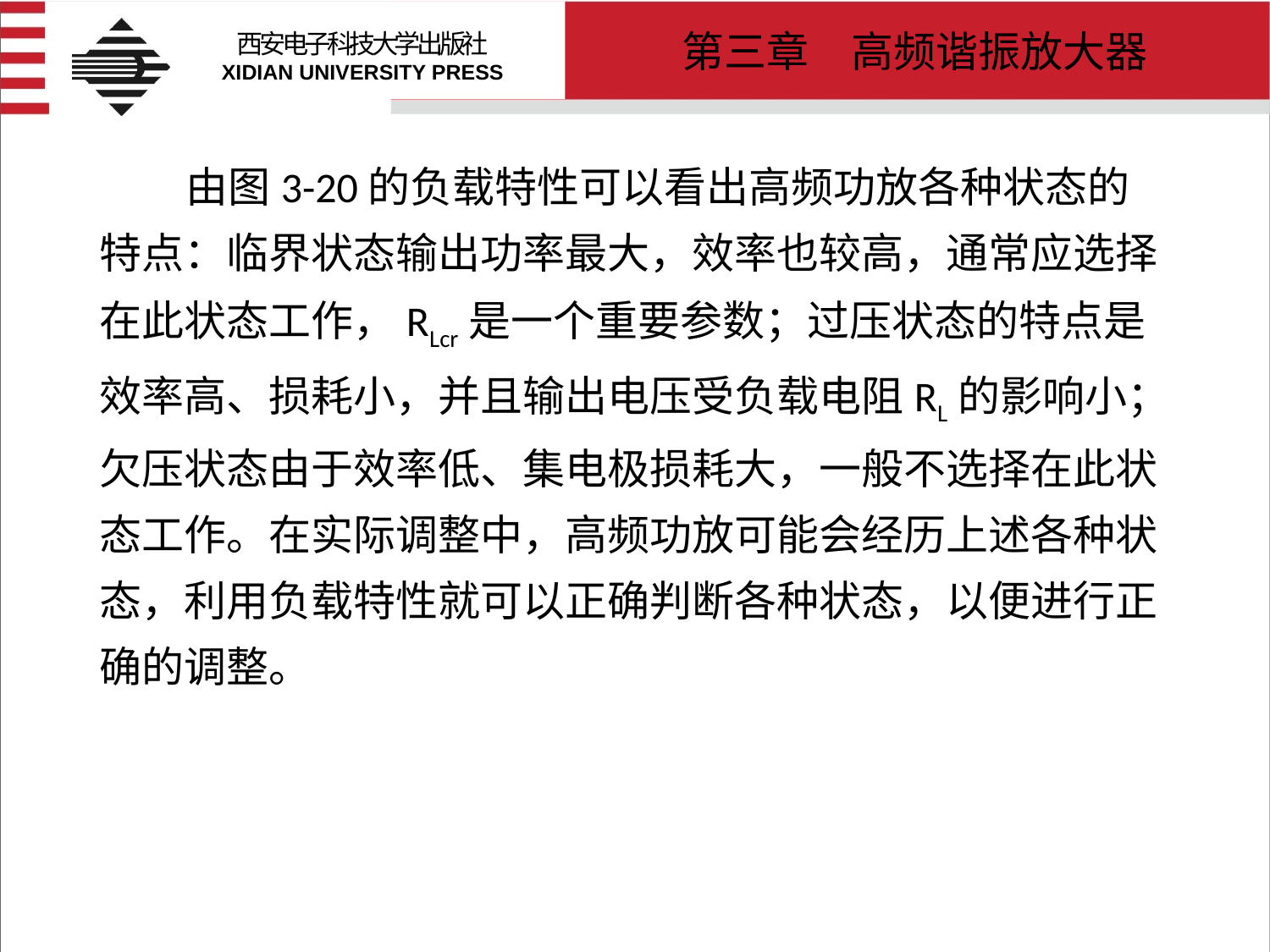

# 由图3-20的负载特性可以看出高频功放各种状态的特点：临界状态输出功率最大，效率也较高，通常应选择在此状态工作，RLcr是一个重要参数；过压状态的特点是效率高、损耗小，并且输出电压受负载电阻RL的影响小；欠压状态由于效率低、集电极损耗大，一般不选择在此状态工作。在实际调整中，高频功放可能会经历上述各种状态，利用负载特性就可以正确判断各种状态，以便进行正确的调整。